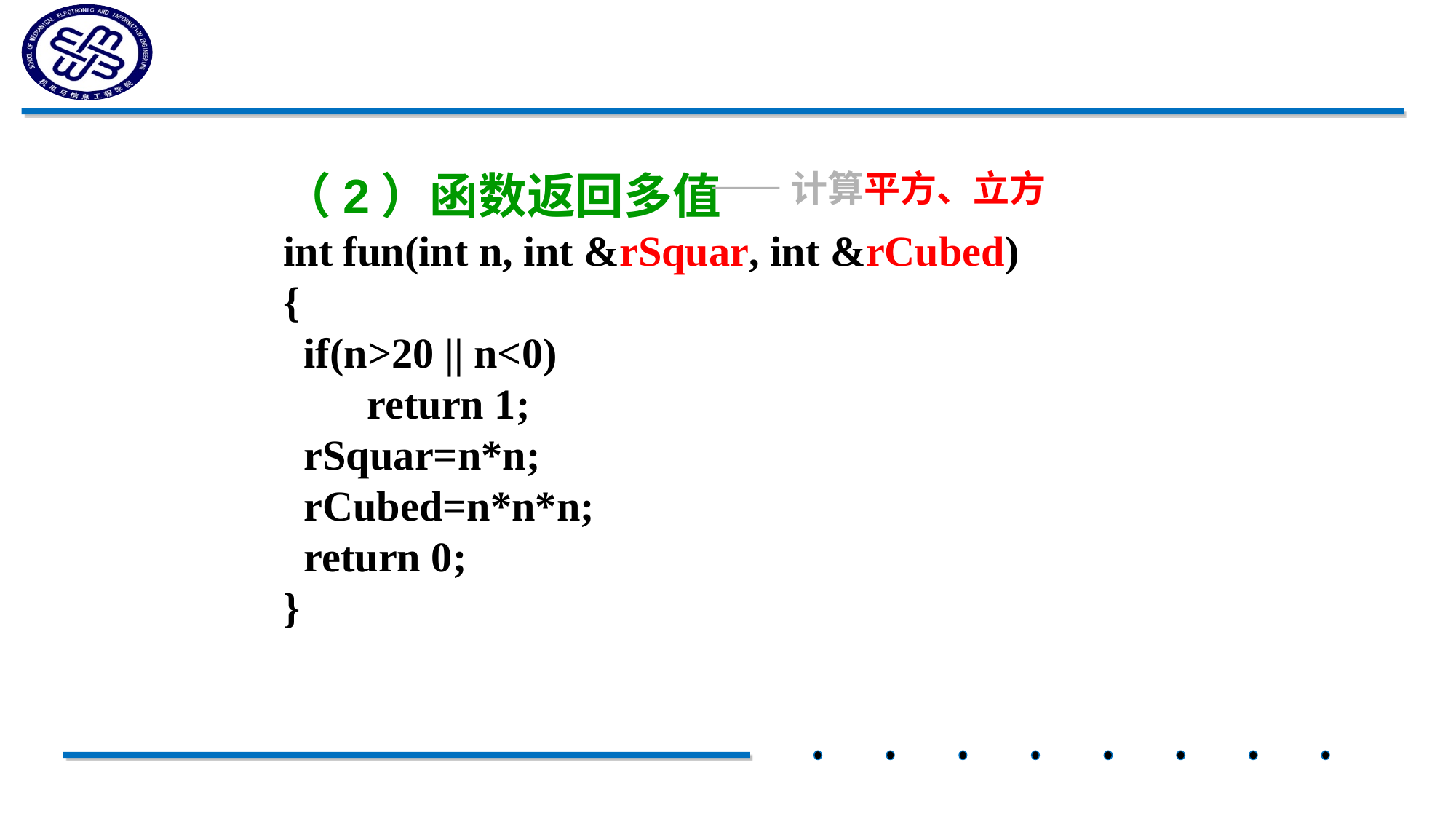

#
（2）函数返回多值
int fun(int n, int &rSquar, int &rCubed)
{
	if(n>20 || n<0)
	      return 1;
	rSquar=n*n;
	rCubed=n*n*n;
	return 0;
}

——计算平方、立方